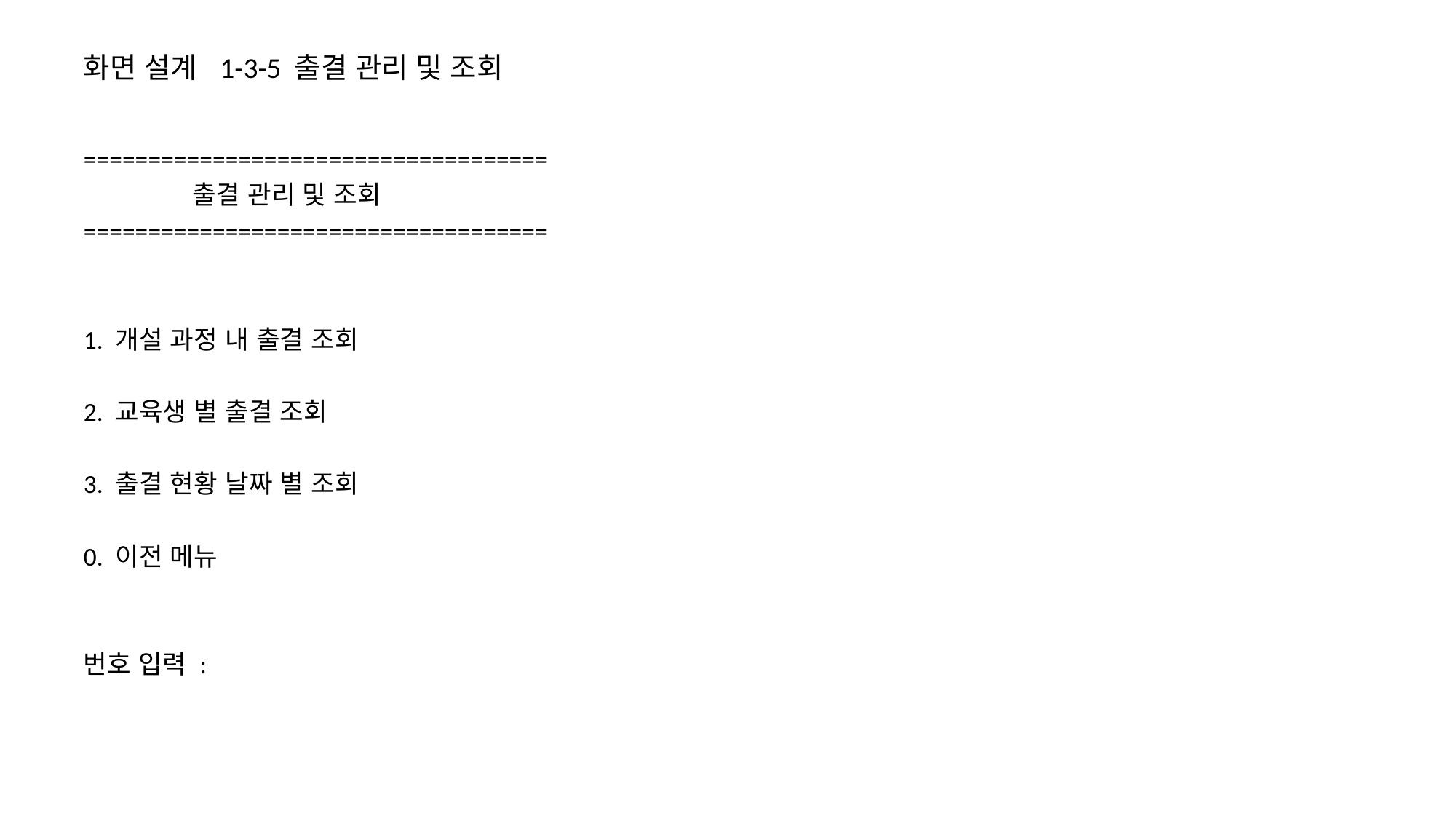

# 화면 설계  1-3-5 출결 관리 및 조회

====================================
         	출결 관리 및 조회
====================================

1. 개설 과정 내 출결 조회

2. 교육생 별 출결 조회

3. 출결 현황 날짜 별 조회

0. 이전 메뉴

번호 입력 :